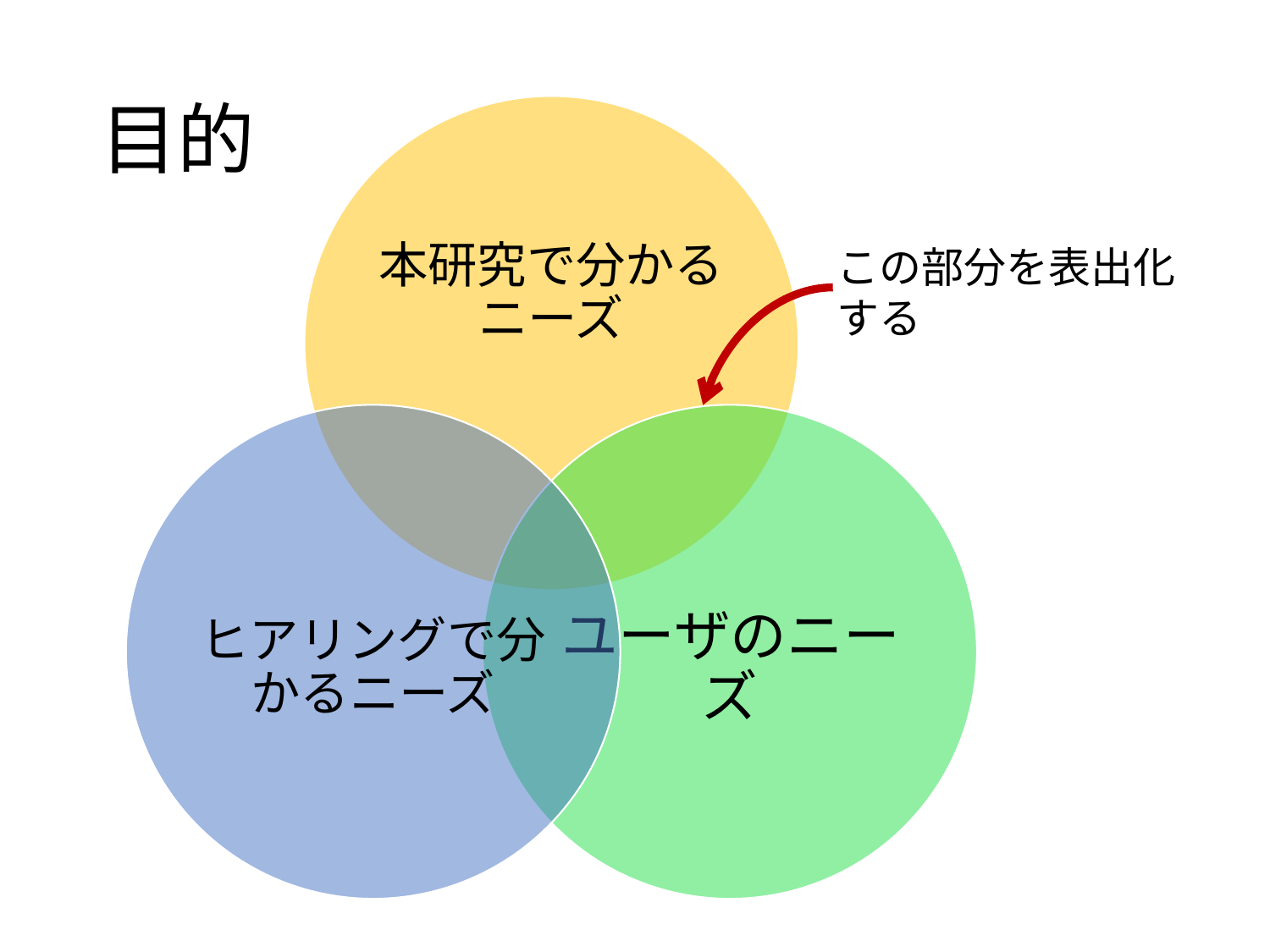

# 目的
本研究で分かるニーズ
ユーザのニーズ
ヒアリングで分かるニーズ
この部分を表出化する